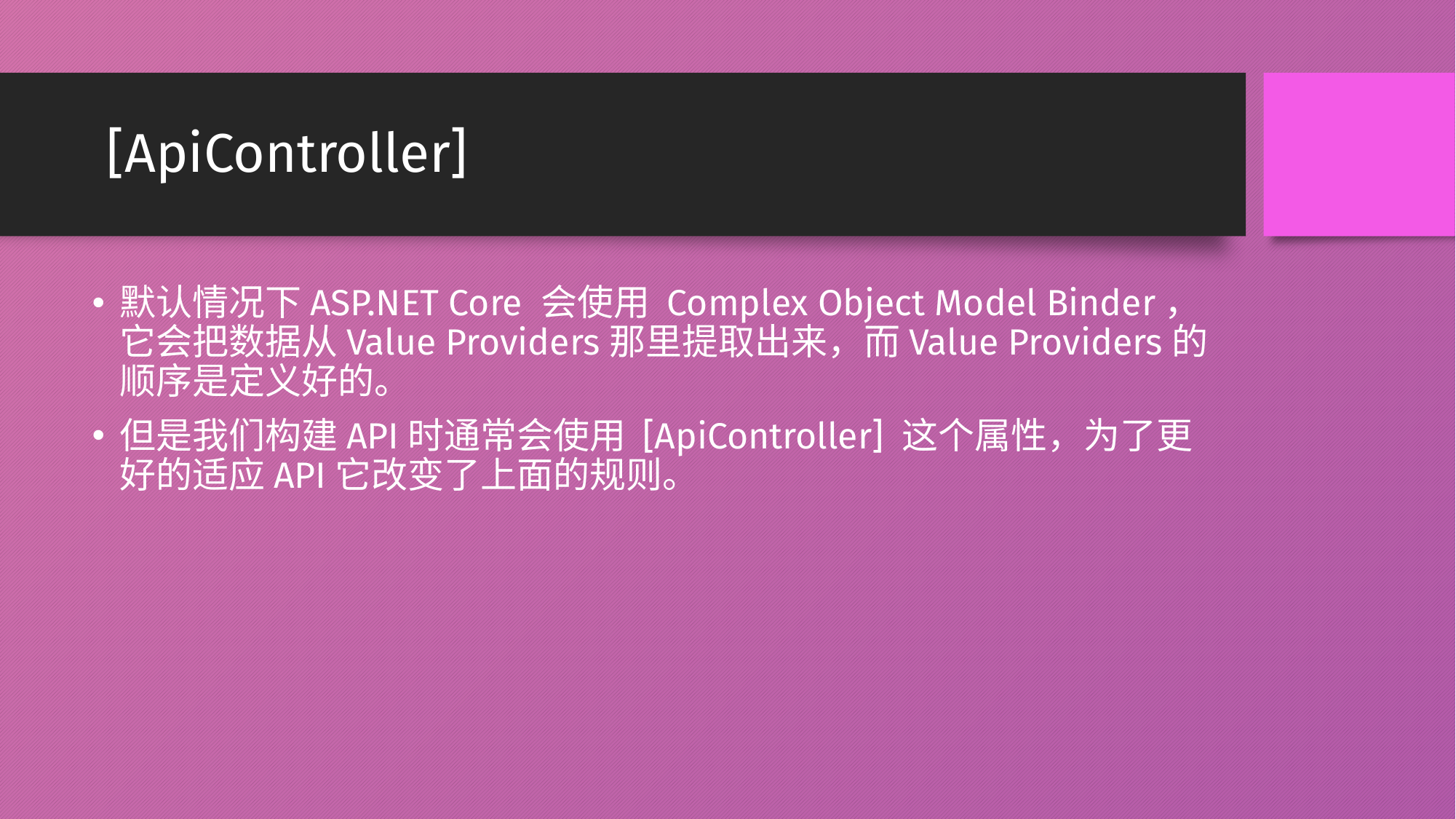

# [ApiController]
默认情况下ASP.NET Core 会使用 Complex Object Model Binder，它会把数据从Value Providers那里提取出来，而Value Providers的顺序是定义好的。
但是我们构建API时通常会使用 [ApiController] 这个属性，为了更好的适应API它改变了上面的规则。